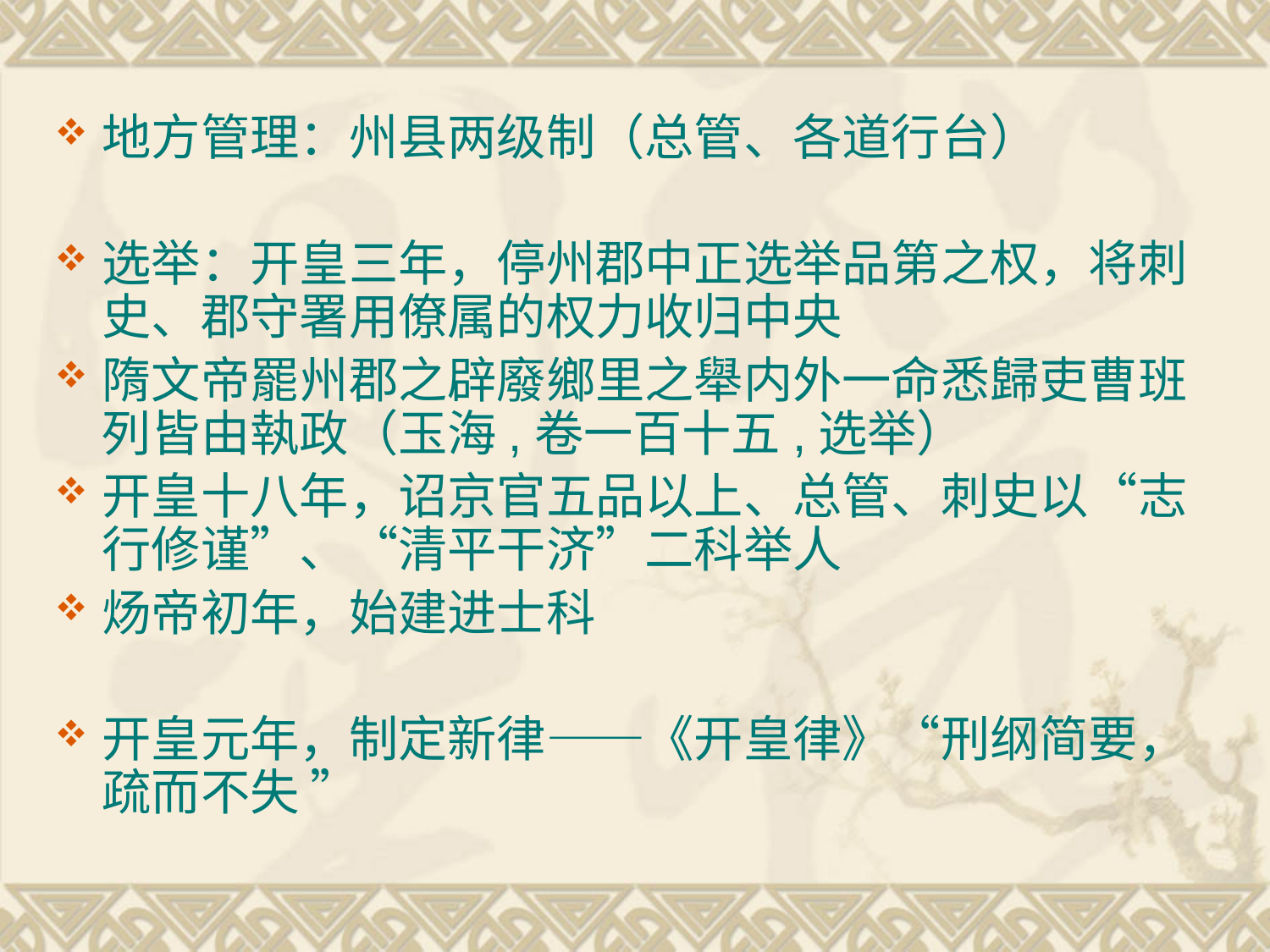

地方管理：州县两级制（总管、各道行台）

选举：开皇三年，停州郡中正选举品第之权，将刺史、郡守署用僚属的权力收归中央
隋文帝罷州郡之辟廢鄉里之舉内外一命悉歸吏曹班列皆由執政（玉海,卷一百十五,选举）
开皇十八年，诏京官五品以上、总管、刺史以“志行修谨”、“清平干济”二科举人
炀帝初年，始建进士科

开皇元年，制定新律——《开皇律》“刑纲简要，疏而不失 ”